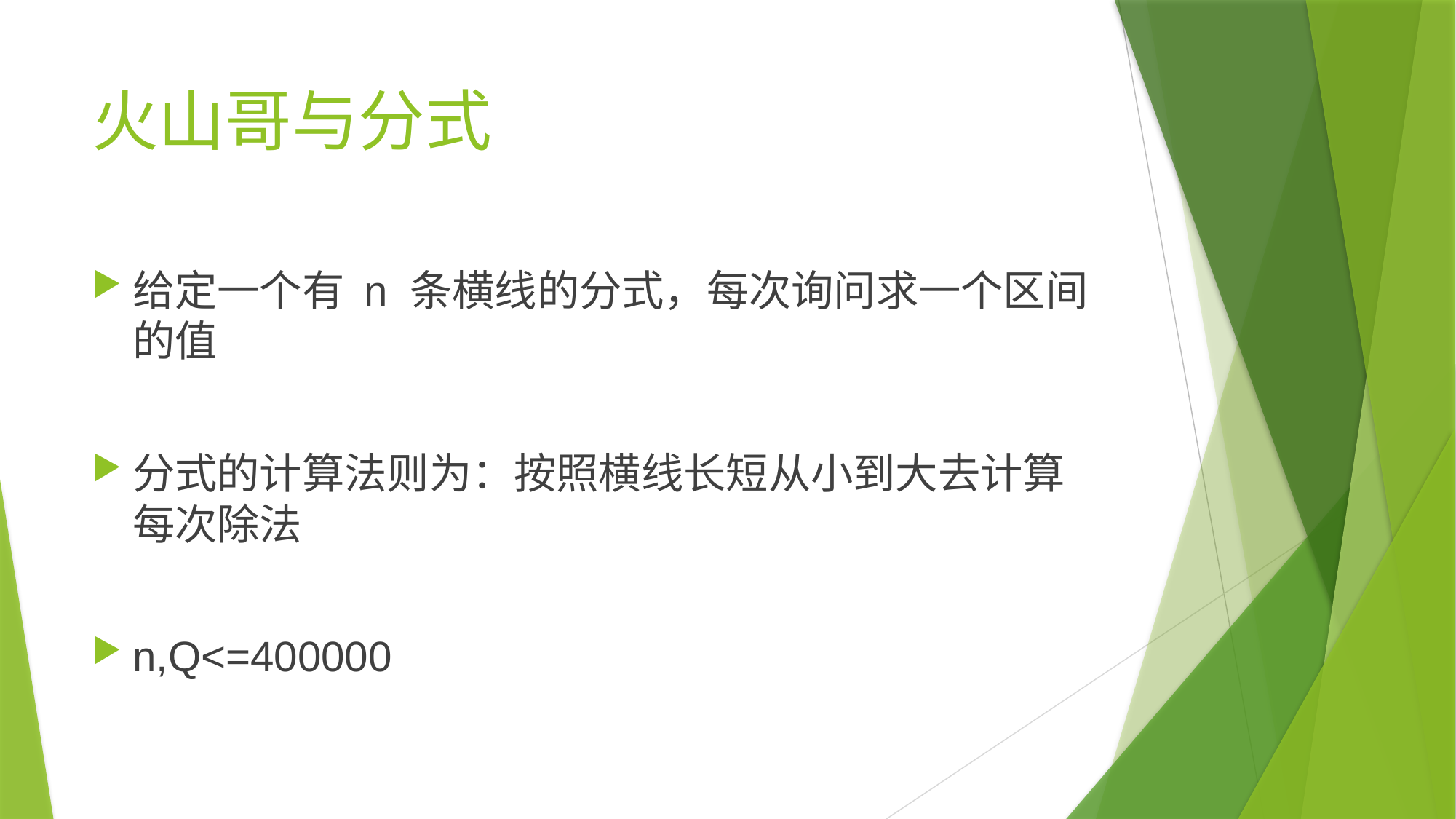

# 火山哥与分式
给定一个有 n 条横线的分式，每次询问求一个区间的值

分式的计算法则为：按照横线长短从小到大去计算每次除法

n,Q<=400000